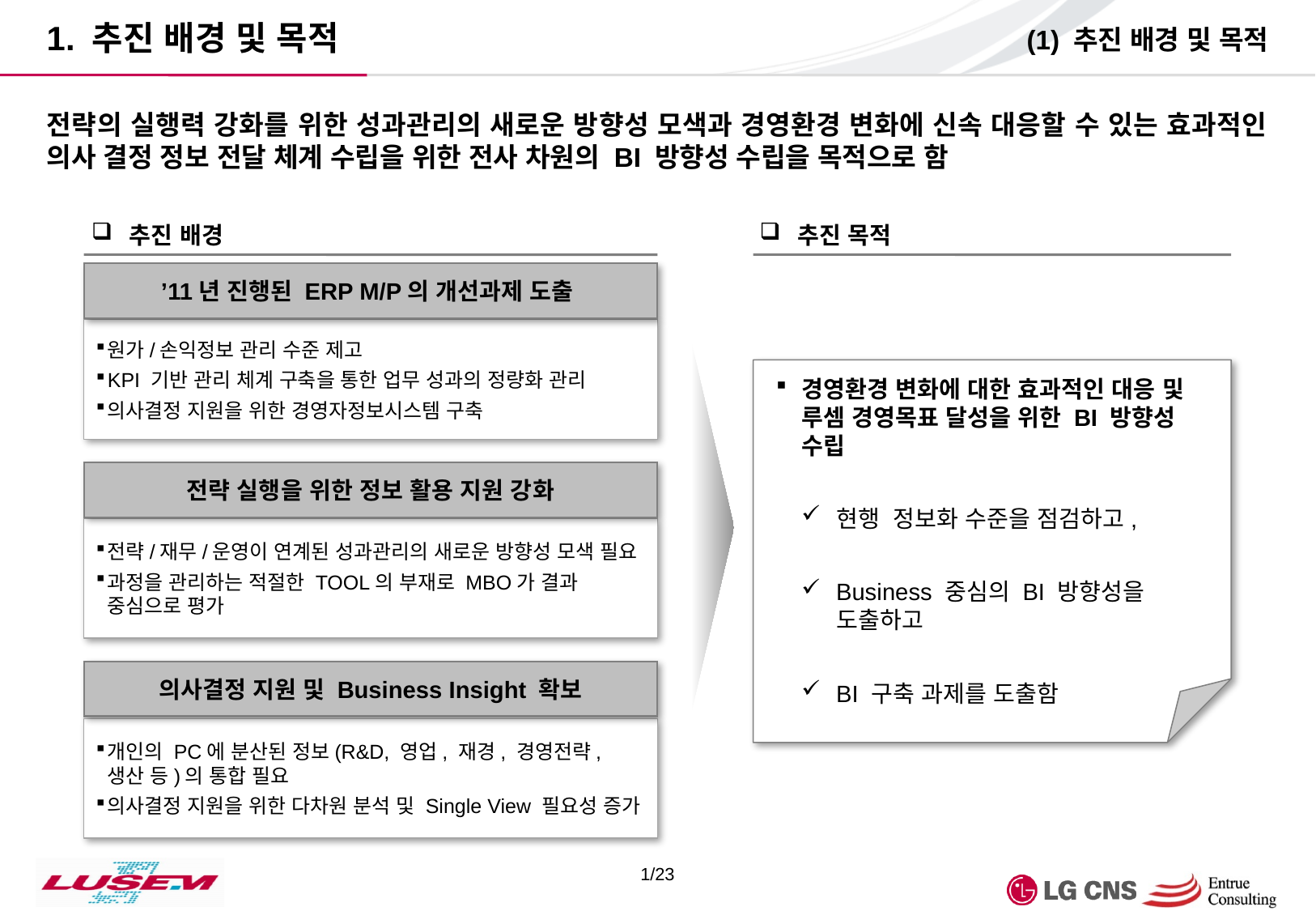

(1) 추진 배경 및 목적
1. 추진 배경 및 목적
전략의 실행력 강화를 위한 성과관리의 새로운 방향성 모색과 경영환경 변화에 신속 대응할 수 있는 효과적인 의사 결정 정보 전달 체계 수립을 위한 전사 차원의 BI 방향성 수립을 목적으로 함
추진 배경

추진 목적

’11년 진행된 ERP M/P의 개선과제 도출
원가/손익정보 관리 수준 제고
KPI 기반 관리 체계 구축을 통한 업무 성과의 정량화 관리
의사결정 지원을 위한 경영자정보시스템 구축

경영환경 변화에 대한 효과적인 대응 및 루셈 경영목표 달성을 위한 BI 방향성 수립

현행  정보화 수준을 점검하고,

Business 중심의 BI 방향성을 도출하고

BI 구축 과제를 도출함
전략 실행을 위한 정보 활용 지원 강화
전략/재무/운영이 연계된 성과관리의 새로운 방향성 모색 필요
과정을 관리하는 적절한 TOOL의 부재로 MBO가 결과 중심으로 평가
의사결정 지원 및 Business Insight 확보
개인의 PC에 분산된 정보(R&D, 영업, 재경, 경영전략, 생산 등)의 통합 필요
의사결정 지원을 위한 다차원 분석 및 Single View 필요성 증가
1/23